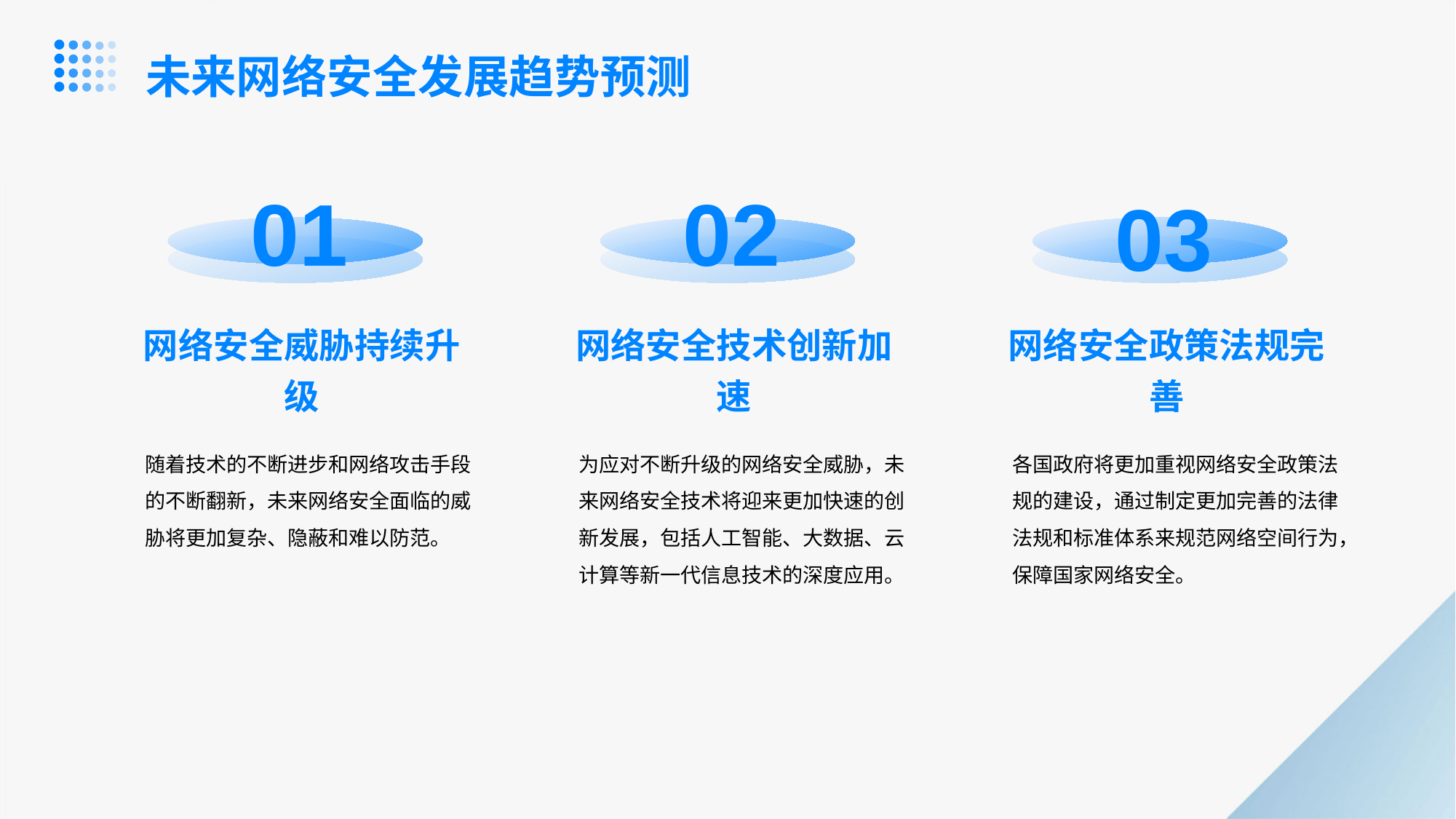

未来网络安全发展趋势预测

01
02
03

网络安全威胁持续升级
网络安全技术创新加速
网络安全政策法规完善
随着技术的不断进步和网络攻击手段的不断翻新，未来网络安全面临的威胁将更加复杂、隐蔽和难以防范。
为应对不断升级的网络安全威胁，未来网络安全技术将迎来更加快速的创新发展，包括人工智能、大数据、云计算等新一代信息技术的深度应用。
各国政府将更加重视网络安全政策法规的建设，通过制定更加完善的法律法规和标准体系来规范网络空间行为，保障国家网络安全。